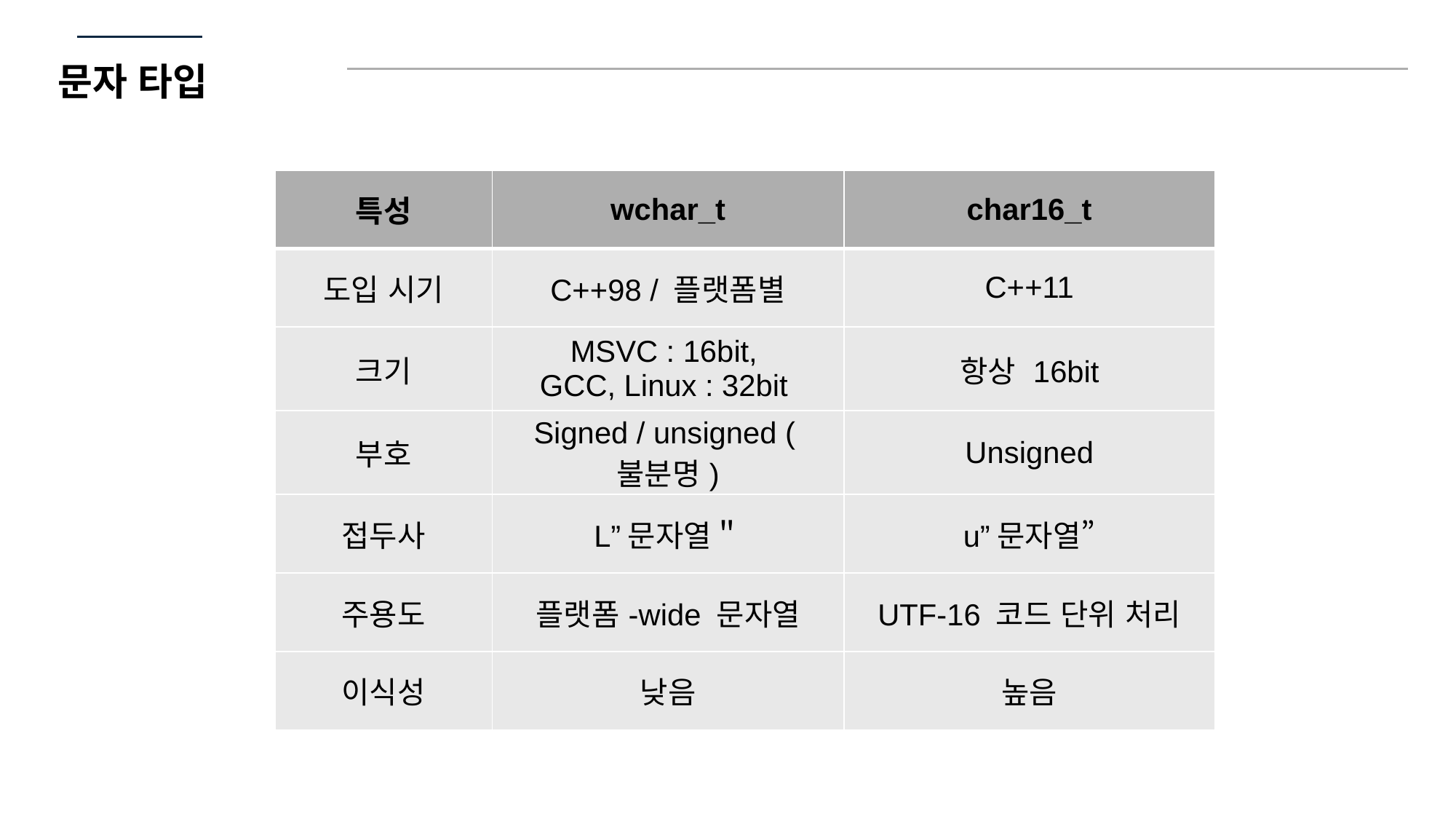

문자 타입
| 특성 | wchar\_t | char16\_t |
| --- | --- | --- |
| 도입 시기 | C++98 / 플랫폼별 | C++11 |
| 크기 | MSVC : 16bit, GCC, Linux : 32bit | 항상 16bit |
| 부호 | Signed / unsigned (불분명) | Unsigned |
| 접두사 | L”문자열＂ | u”문자열” |
| 주용도 | 플랫폼-wide 문자열 | UTF-16 코드 단위 처리 |
| 이식성 | 낮음 | 높음 |